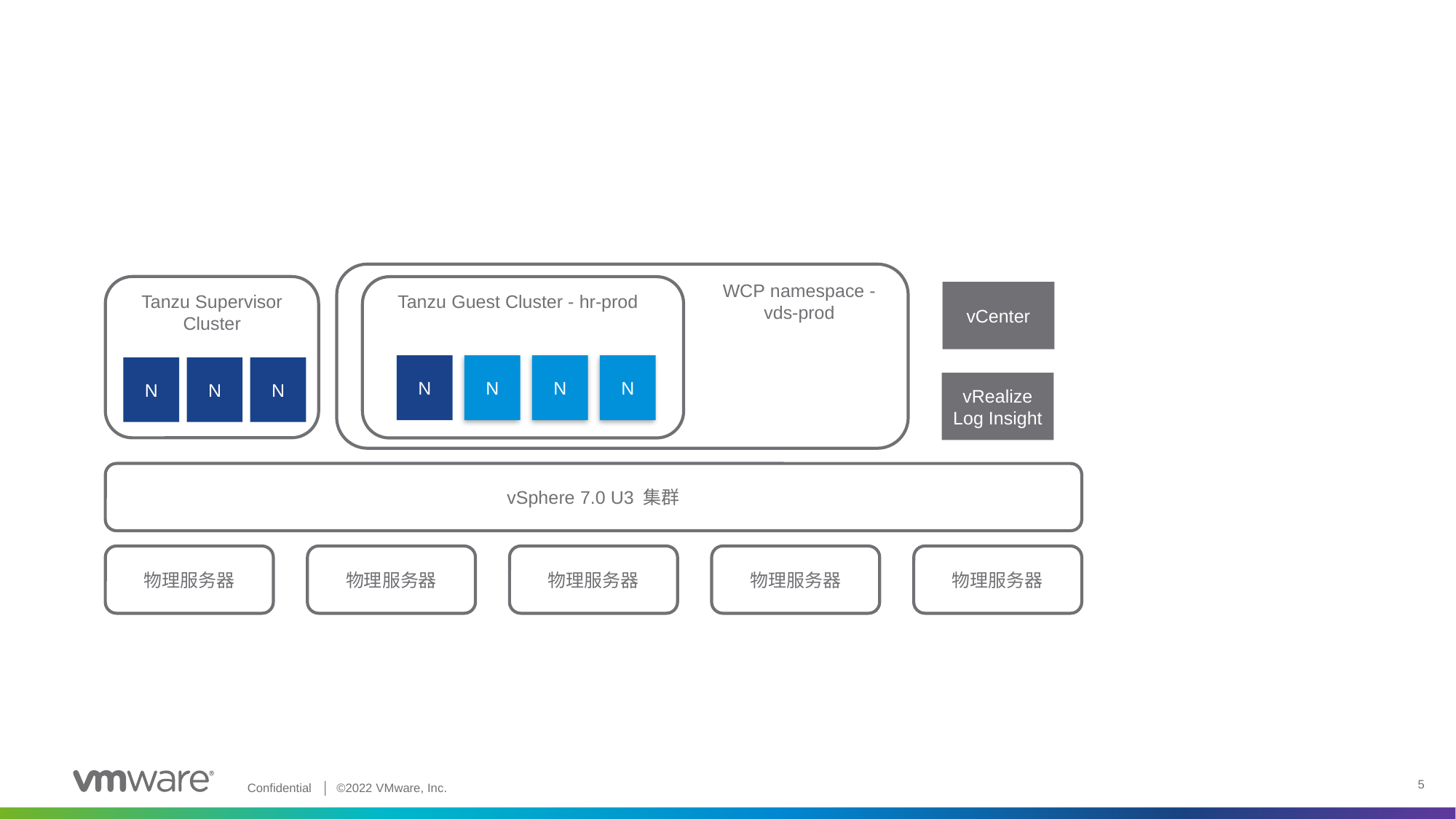

Tanzu Supervisor Cluster
Tanzu Guest Cluster - hr-prod
WCP namespace - vds-prod
vCenter
N
N
N
N
N
N
N
vRealize Log Insight
vSphere 7.0 U3 集群
物理服务器
物理服务器
物理服务器
物理服务器
物理服务器